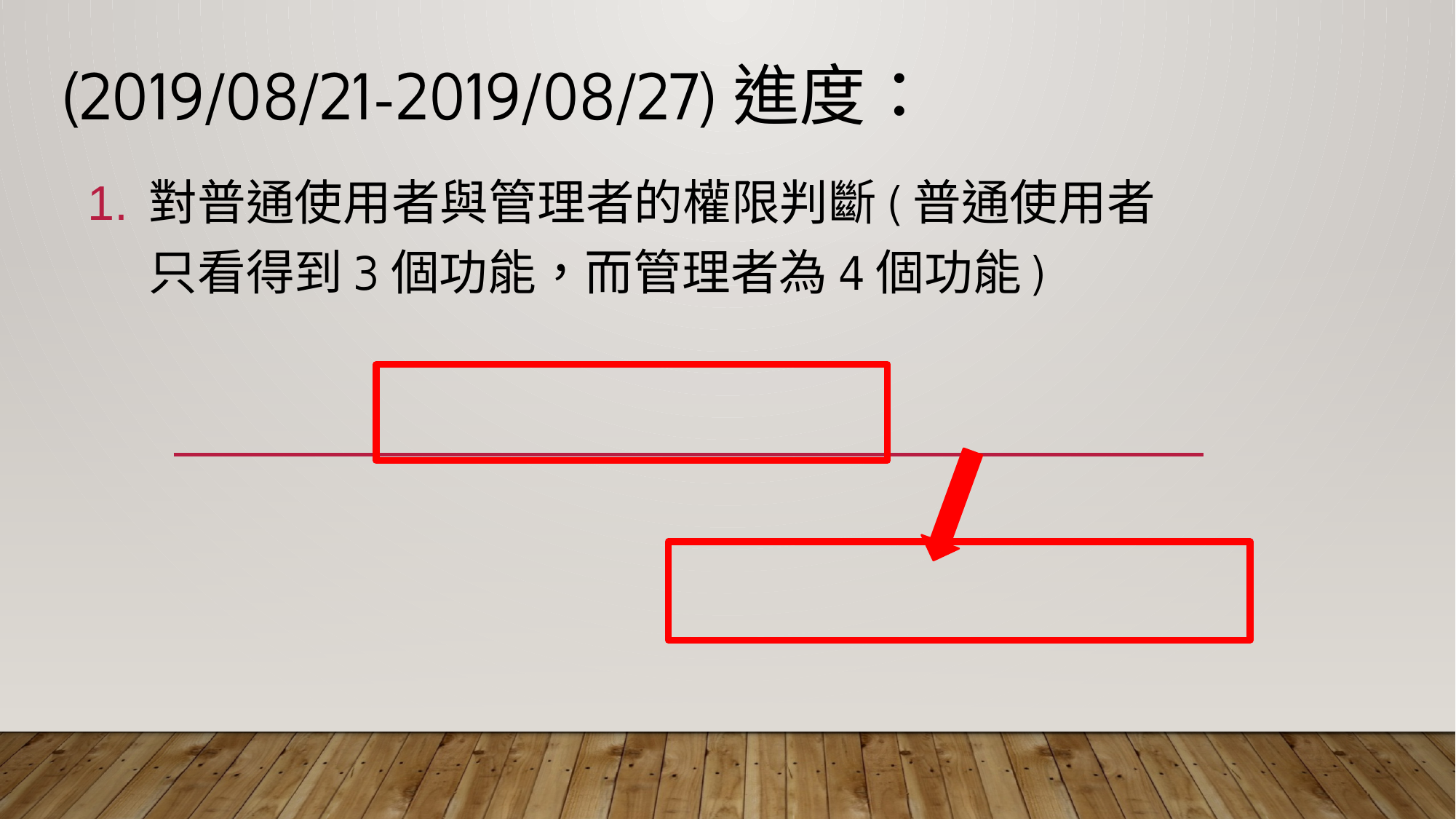

# (2019/08/21-2019/08/27)進度：
對普通使用者與管理者的權限判斷(普通使用者只看得到3個功能，而管理者為4個功能)